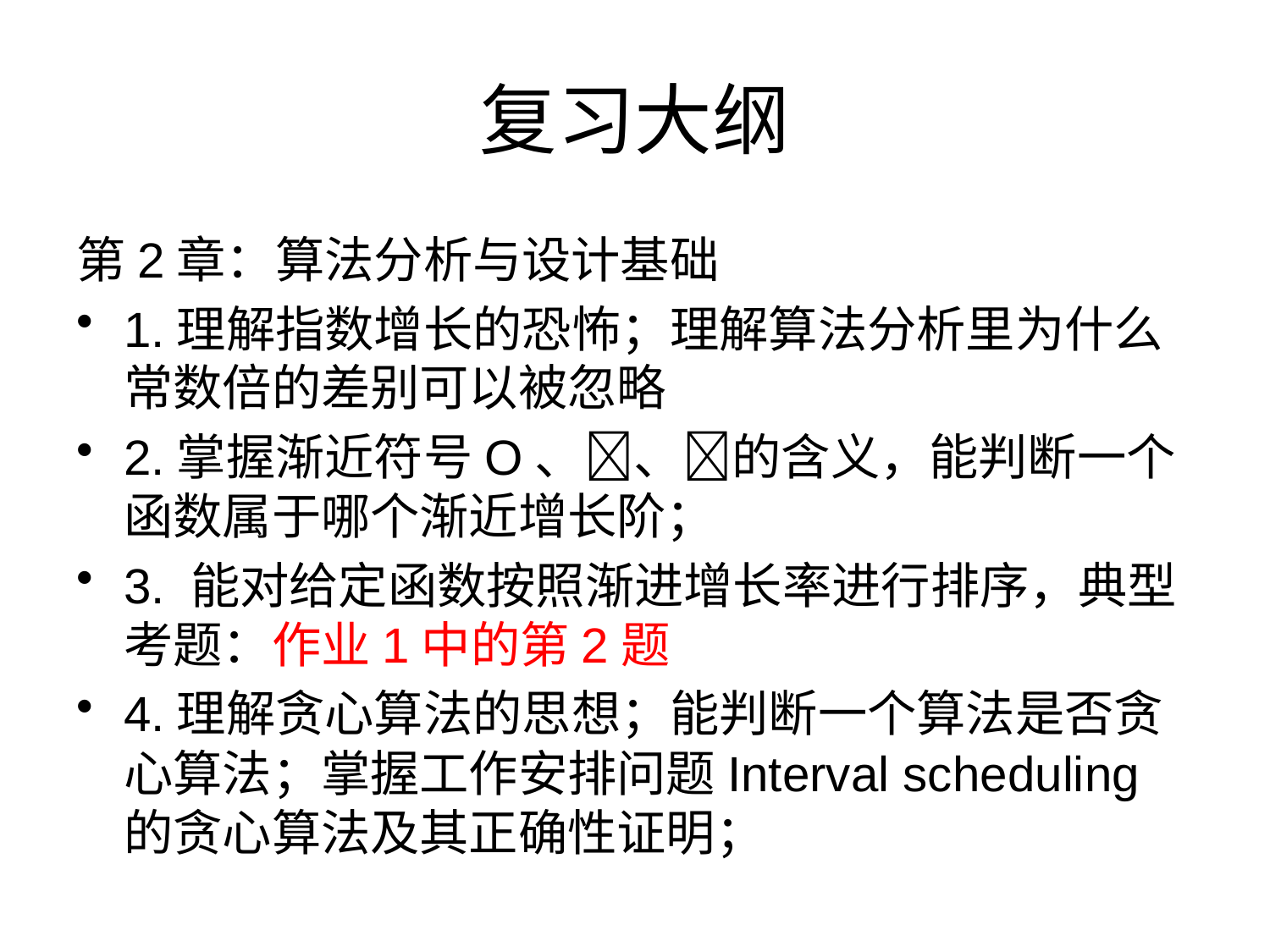

# 复习大纲
第2章：算法分析与设计基础
1.理解指数增长的恐怖；理解算法分析里为什么常数倍的差别可以被忽略
2.掌握渐近符号O、Ω、Θ的含义，能判断一个函数属于哪个渐近增长阶；
3. 能对给定函数按照渐进增长率进行排序，典型考题：作业1中的第2题
4.理解贪心算法的思想；能判断一个算法是否贪心算法；掌握工作安排问题Interval scheduling的贪心算法及其正确性证明；